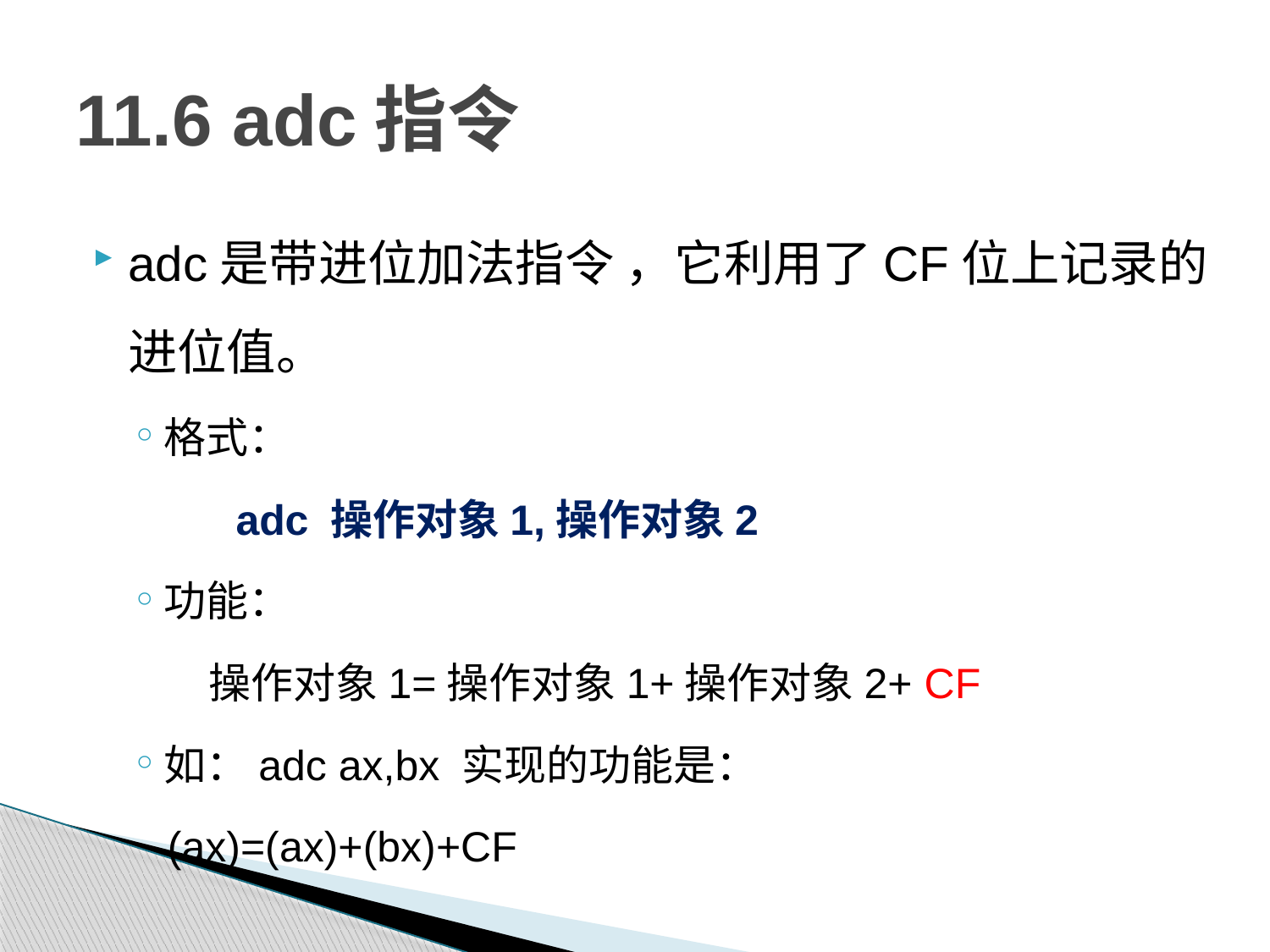

# 11.6 adc指令
adc是带进位加法指令 ，它利用了CF位上记录的进位值。
格式：
        adc 操作对象1,操作对象2
功能：
       操作对象1=操作对象1+操作对象2+ CF
如：adc ax,bx 实现的功能是：
   (ax)=(ax)+(bx)+CF